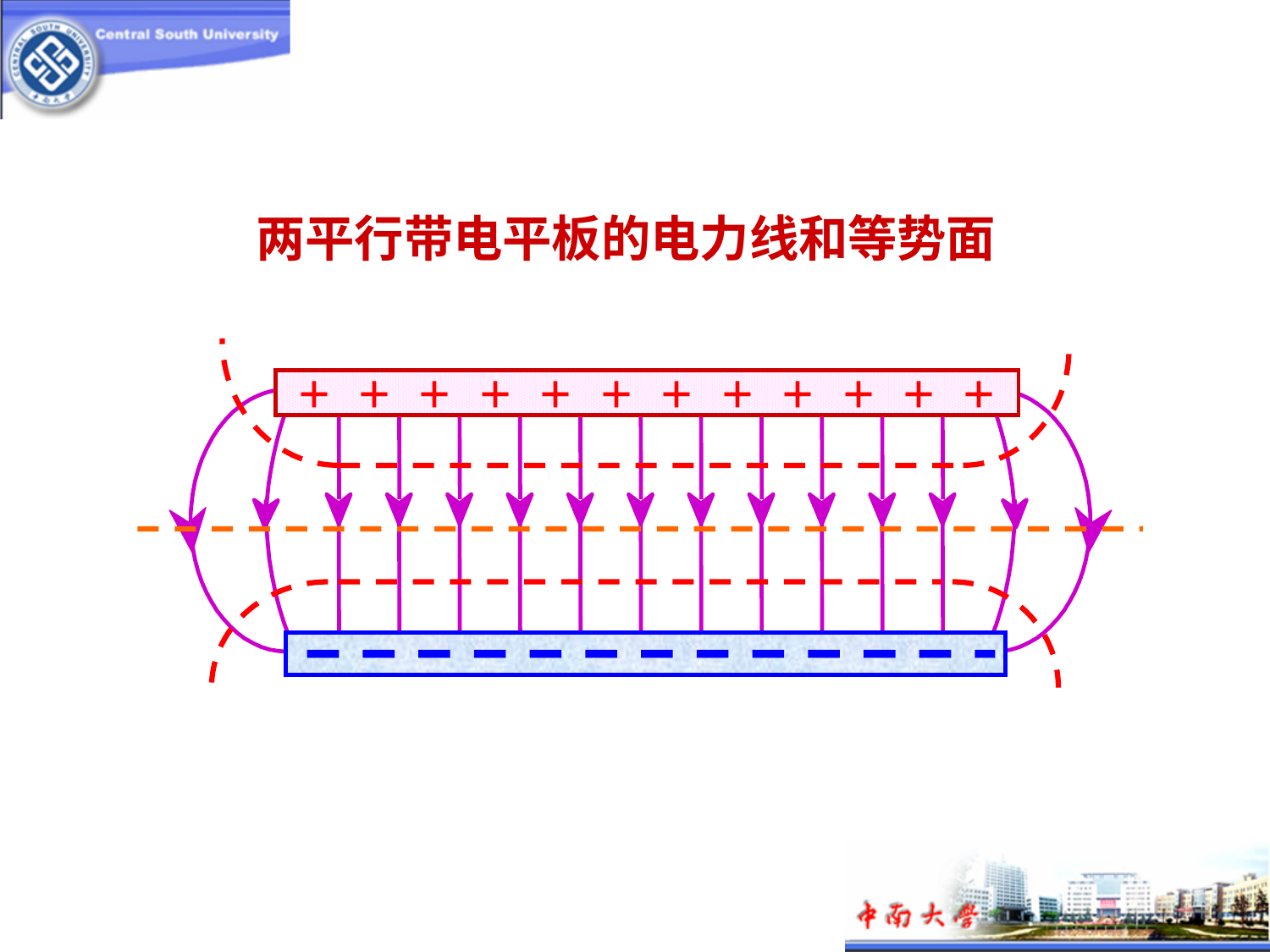

两平行带电平板的电力线和等势面

+  +  +  +  +  +  +  +  +  +  +  +